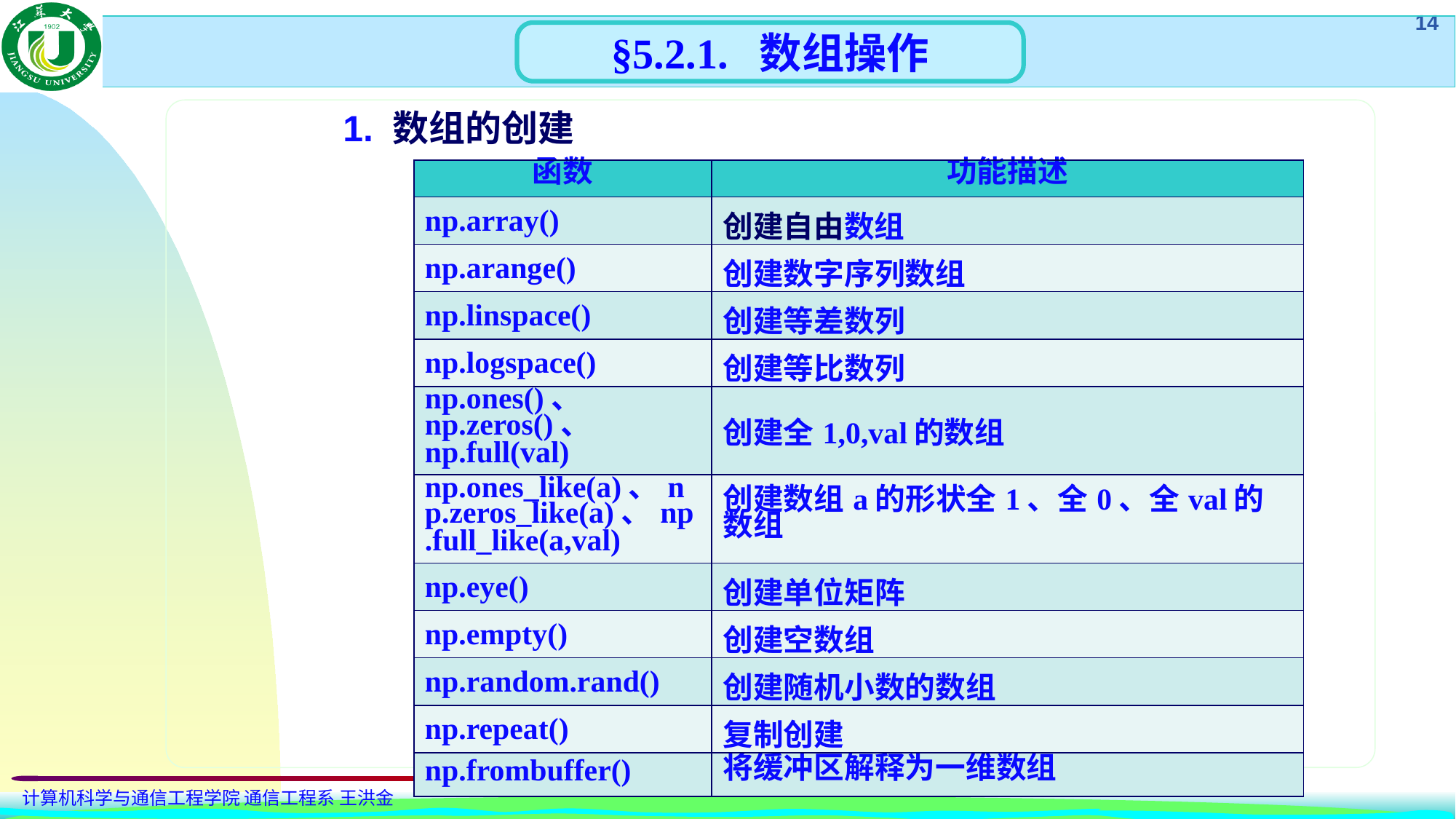

§5.2.1.  数组操作
1. 数组的创建
| 函数 | 功能描述 |
| --- | --- |
| np.array() | 创建自由数组 |
| np.arange() | 创建数字序列数组 |
| np.linspace() | 创建等差数列 |
| np.logspace() | 创建等比数列 |
| np.ones()、 np.zeros()、 np.full(val) | 创建全1,0,val的数组 |
| np.ones\_like(a)、np.zeros\_like(a)、np.full\_like(a,val) | 创建数组a的形状全1、全0、全val的数组 |
| np.eye() | 创建单位矩阵 |
| np.empty() | 创建空数组 |
| np.random.rand() | 创建随机小数的数组 |
| np.repeat() | 复制创建 |
| np.frombuffer() | 将缓冲区解释为一维数组 |